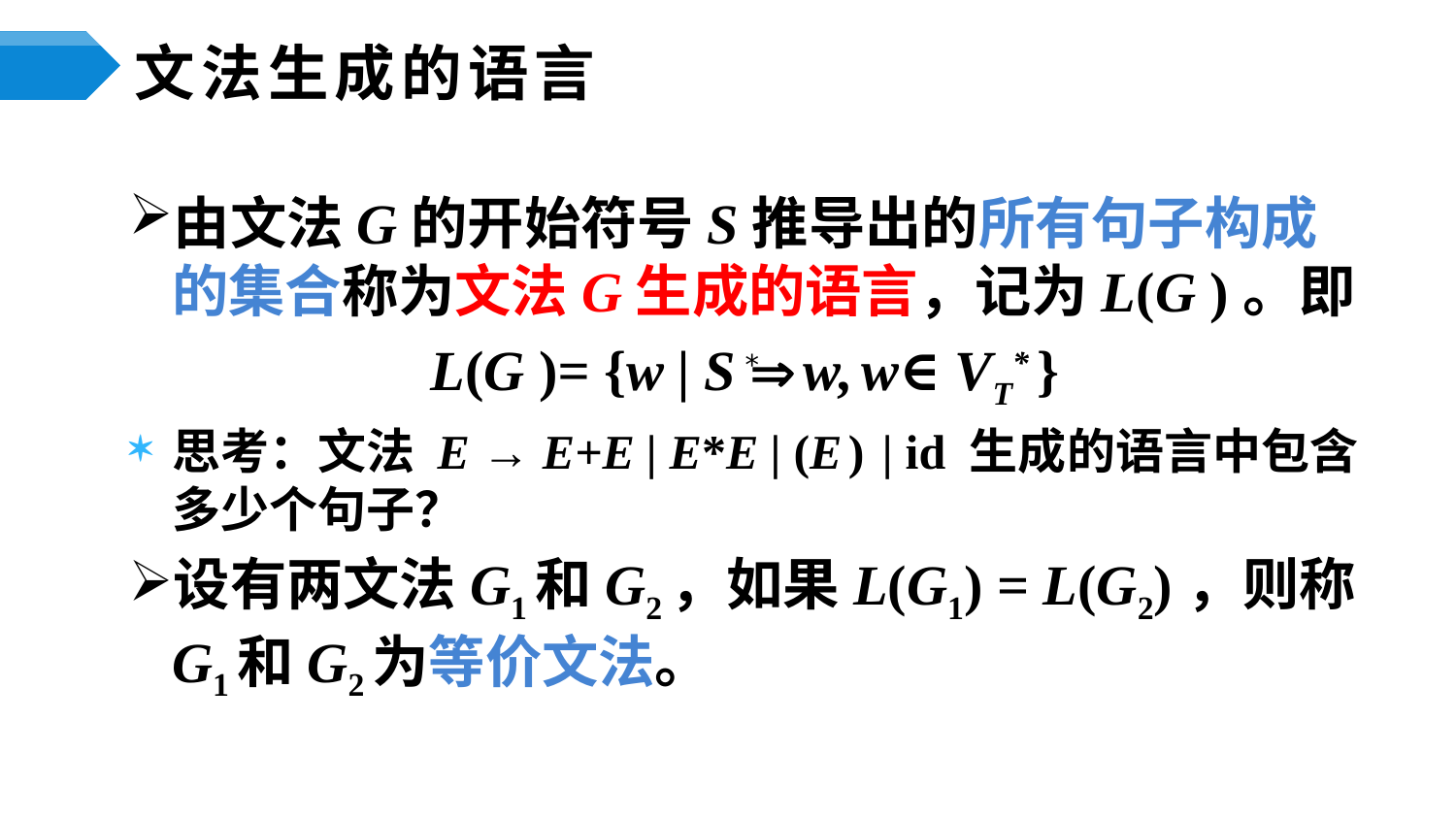

# 文法生成的语言
由文法G的开始符号S推导出的所有句子构成的集合称为文法G生成的语言，记为L(G )。即
L(G )= {w | S ⇒ w, w∈ VT* }
思考：文法 E → E+E | E*E | (E) | id 生成的语言中包含多少个句子？
设有两文法G1和G2，如果L(G1) = L(G2)，则称G1和G2为等价文法。
*